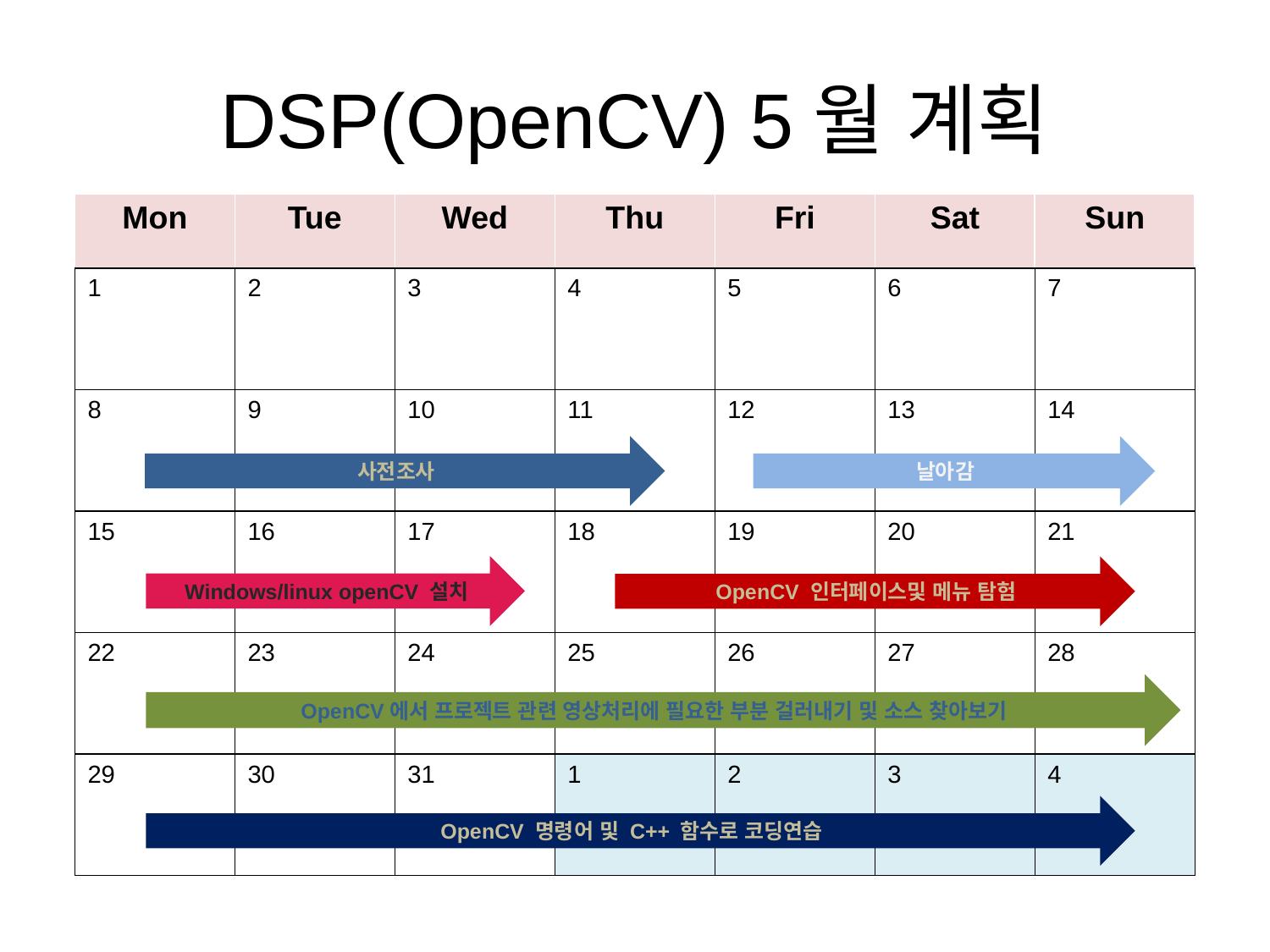

# DSP(OpenCV) 5월 계획
| Mon | Tue | Wed | Thu | Fri | Sat | Sun |
| --- | --- | --- | --- | --- | --- | --- |
| 1 | 2 | 3 | 4 | 5 | 6 | 7 |
| 8 | 9 | 10 | 11 | 12 | 13 | 14 |
| 15 | 16 | 17 | 18 | 19 | 20 | 21 |
| 22 | 23 | 24 | 25 | 26 | 27 | 28 |
| 29 | 30 | 31 | 1 | 2 | 3 | 4 |
사전조사
날아감
Windows/linux openCV 설치
OpenCV 인터페이스및 메뉴 탐험
OpenCV에서 프로젝트 관련 영상처리에 필요한 부분 걸러내기 및 소스 찾아보기
OpenCV 명령어 및 C++ 함수로 코딩연습